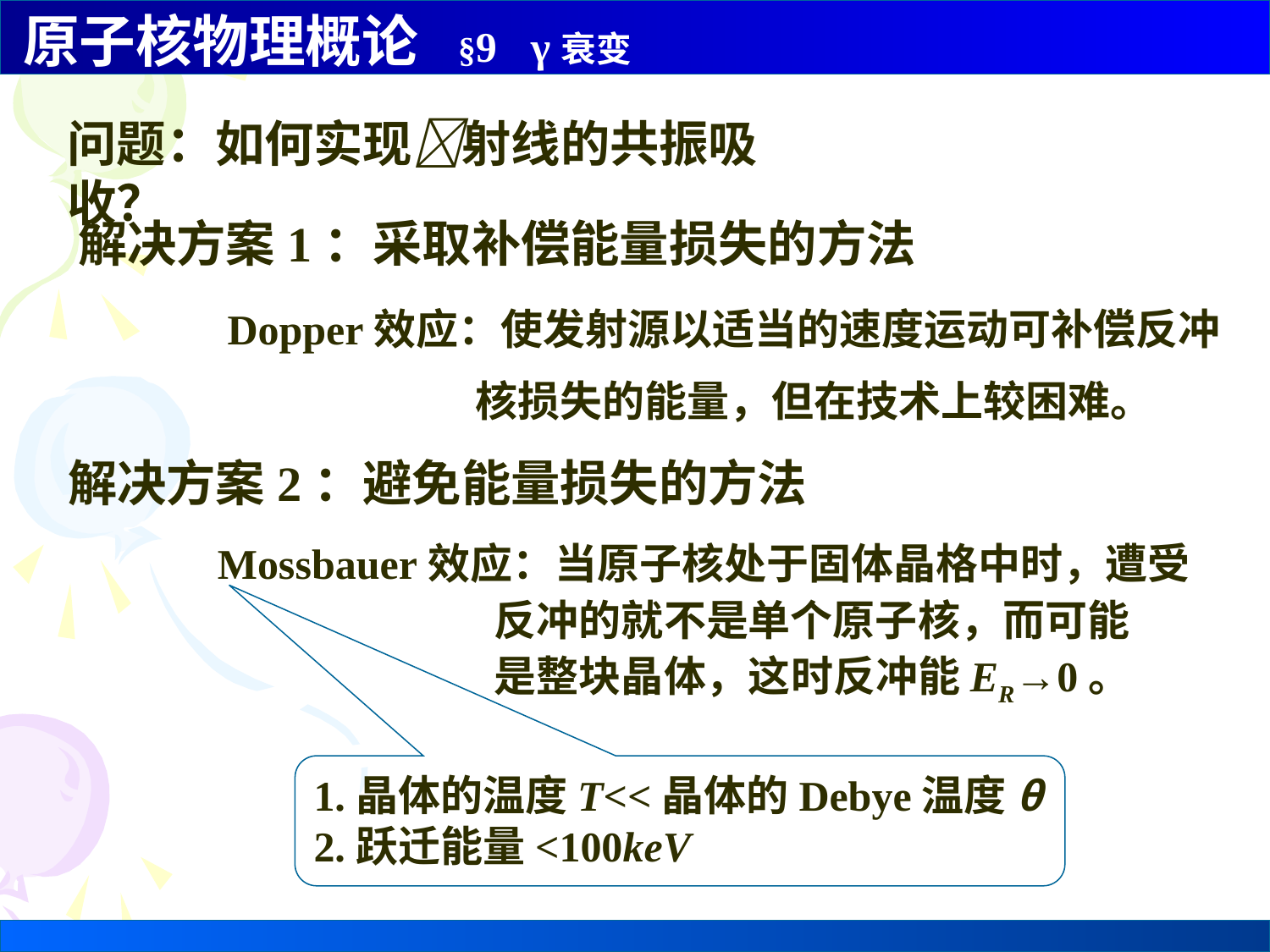

问题：如何实现γ射线的共振吸收？
解决方案1：采取补偿能量损失的方法
Dopper效应：使发射源以适当的速度运动可补偿反冲
                         核损失的能量，但在技术上较困难。
解决方案2：避免能量损失的方法
Mossbauer效应：当原子核处于固体晶格中时，遭受
                            反冲的就不是单个原子核，而可能
                            是整块晶体，这时反冲能ER→0。
1.晶体的温度T<<晶体的Debye温度θ
2.跃迁能量<100keV